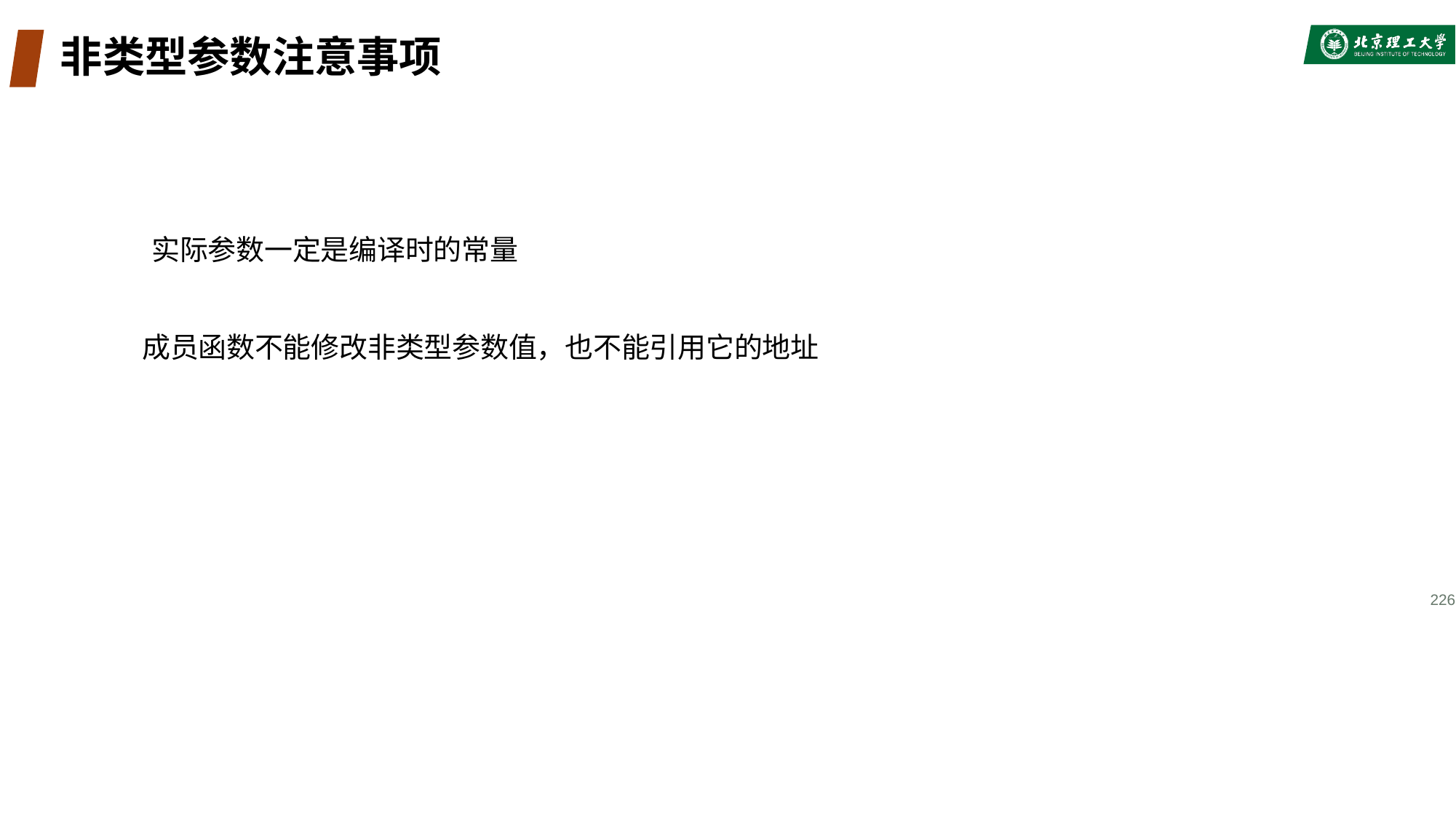

# 非类型参数注意事项
 实际参数一定是编译时的常量
成员函数不能修改非类型参数值，也不能引用它的地址
226